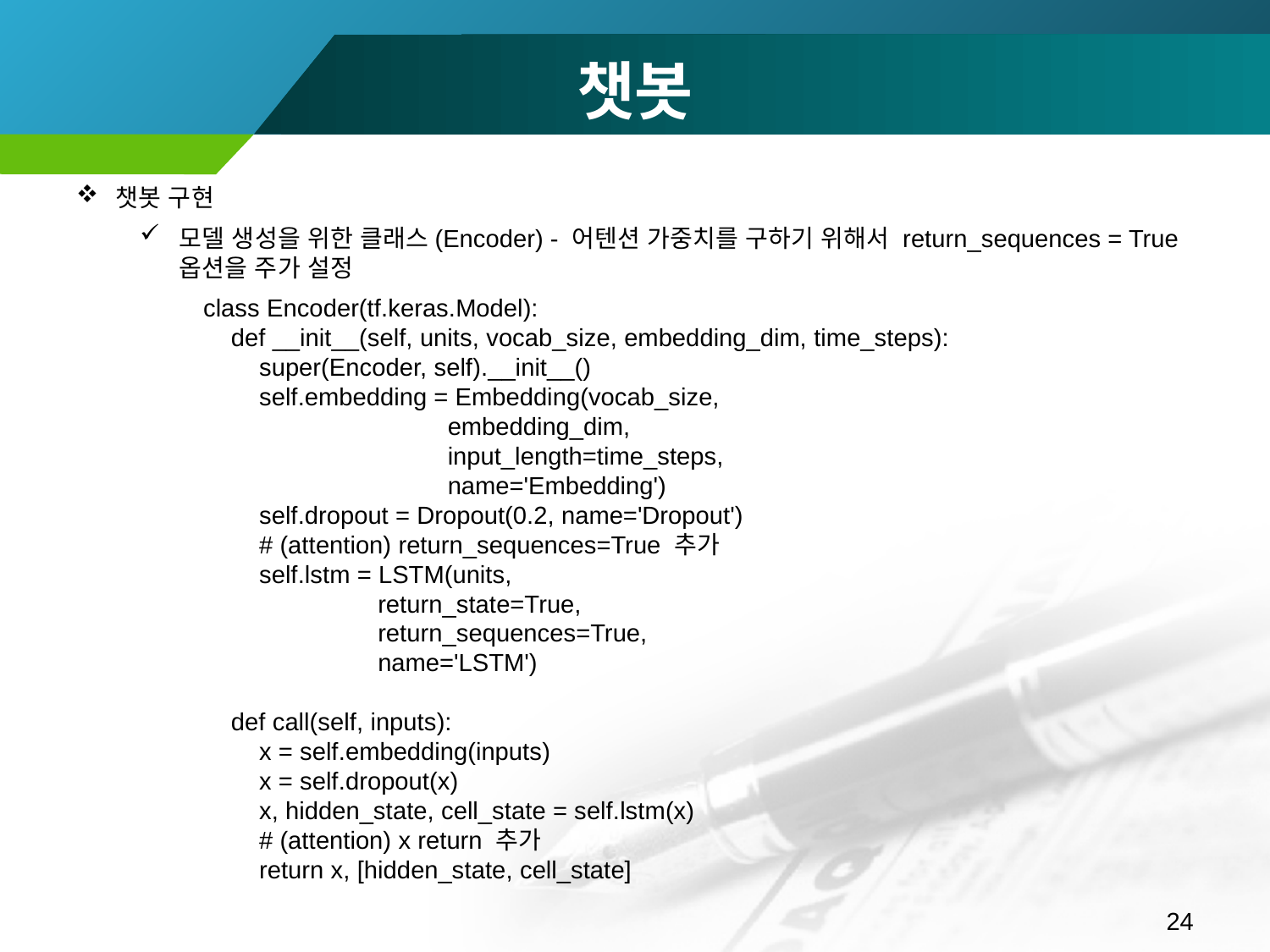

챗봇
챗봇 구현
모델 생성을 위한 클래스(Encoder) - 어텐션 가중치를 구하기 위해서 return_sequences = True 옵션을 주가 설정
class Encoder(tf.keras.Model):
    def __init__(self, units, vocab_size, embedding_dim, time_steps):
        super(Encoder, self).__init__()
        self.embedding = Embedding(vocab_size,
                                   embedding_dim,
                                   input_length=time_steps,
                                   name='Embedding')
        self.dropout = Dropout(0.2, name='Dropout')
        # (attention) return_sequences=True 추가
        self.lstm = LSTM(units,
                         return_state=True,
                         return_sequences=True,
                         name='LSTM')

    def call(self, inputs):
        x = self.embedding(inputs)
        x = self.dropout(x)
        x, hidden_state, cell_state = self.lstm(x)
        # (attention) x return 추가
        return x, [hidden_state, cell_state]
24